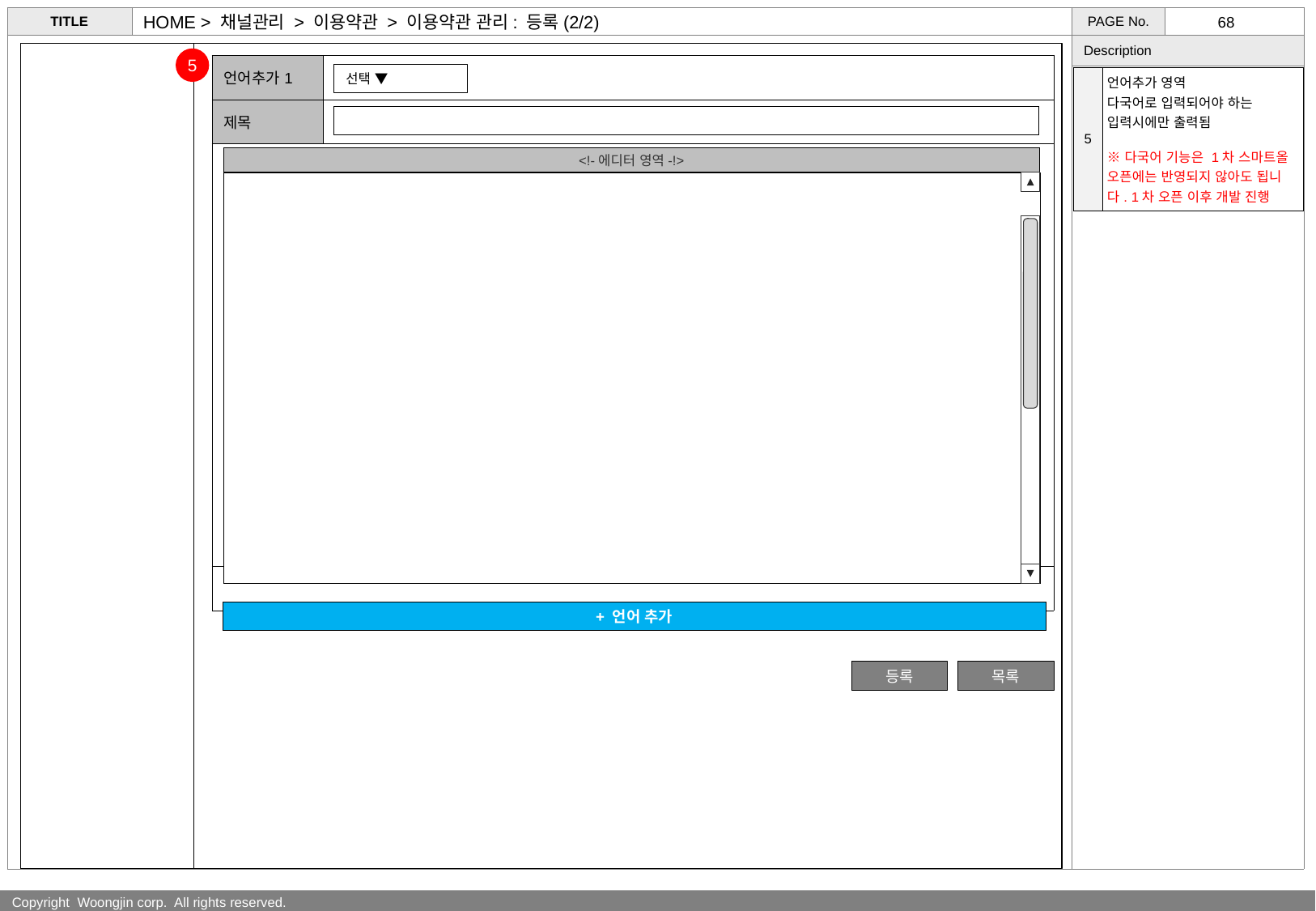

# HOME > 채널관리 > 이용약관 > 이용약관 관리: 등록(2/2)

5
| 언어추가1 |  |
| --- | --- |
| 제목 |  |
|  |  |
|  |  |
선택 ▼
| 5 | 언어추가 영역 다국어로 입력되어야 하는 입력시에만 출력됨 ※다국어 기능은 1차 스마트올 오픈에는 반영되지 않아도 됩니다. 1차 오픈 이후 개발 진행 |
| --- | --- |

<!-에디터 영역-!>

+ 언어 추가
등록
목록